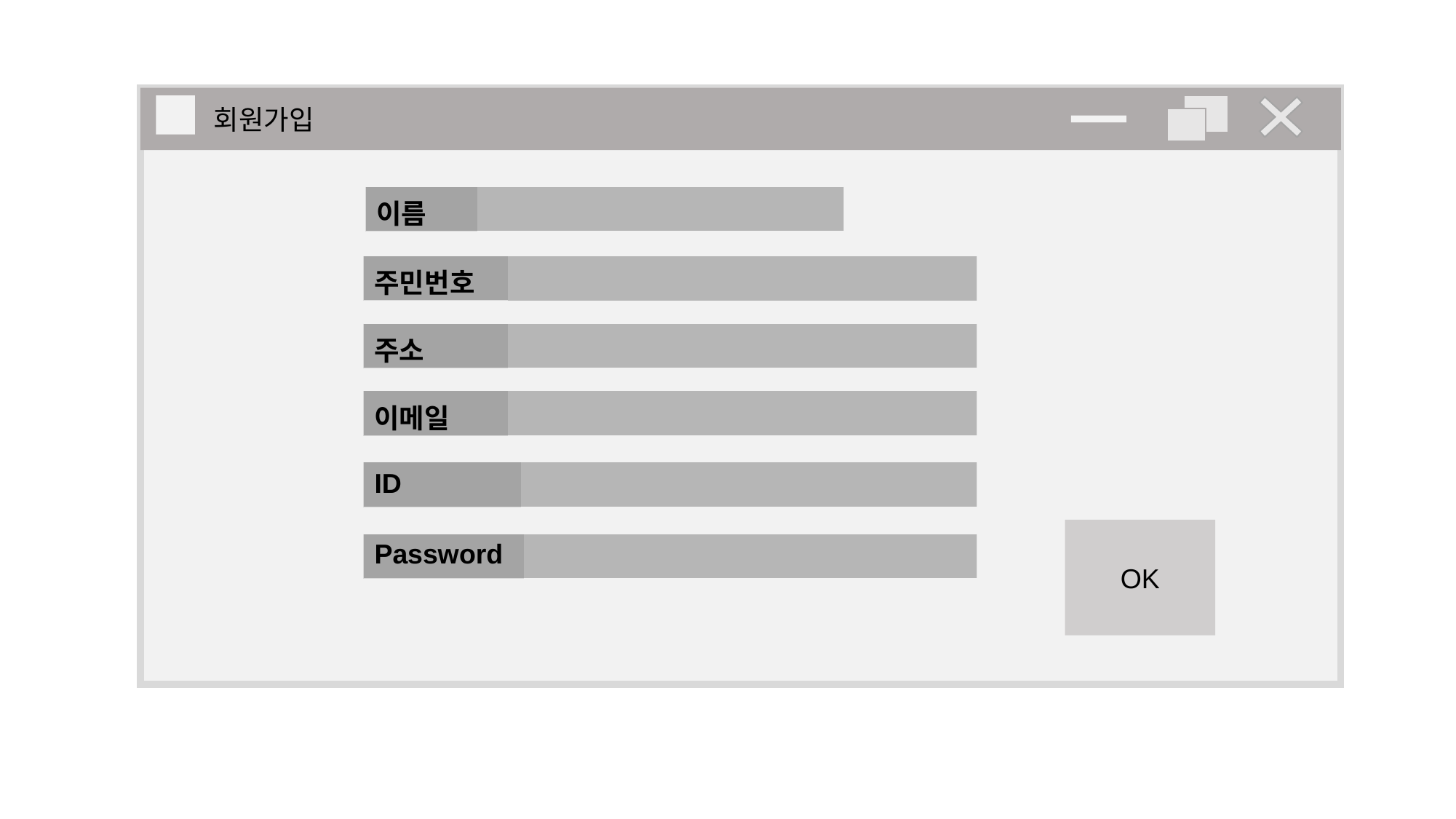

회원가입
| 이름 |  |
| --- | --- |
| 주민번호 |  |
| --- | --- |
| 주소 |  |
| --- | --- |
| 이메일 |  |
| --- | --- |
| ID |  |
| --- | --- |
OK
| Password |  |
| --- | --- |